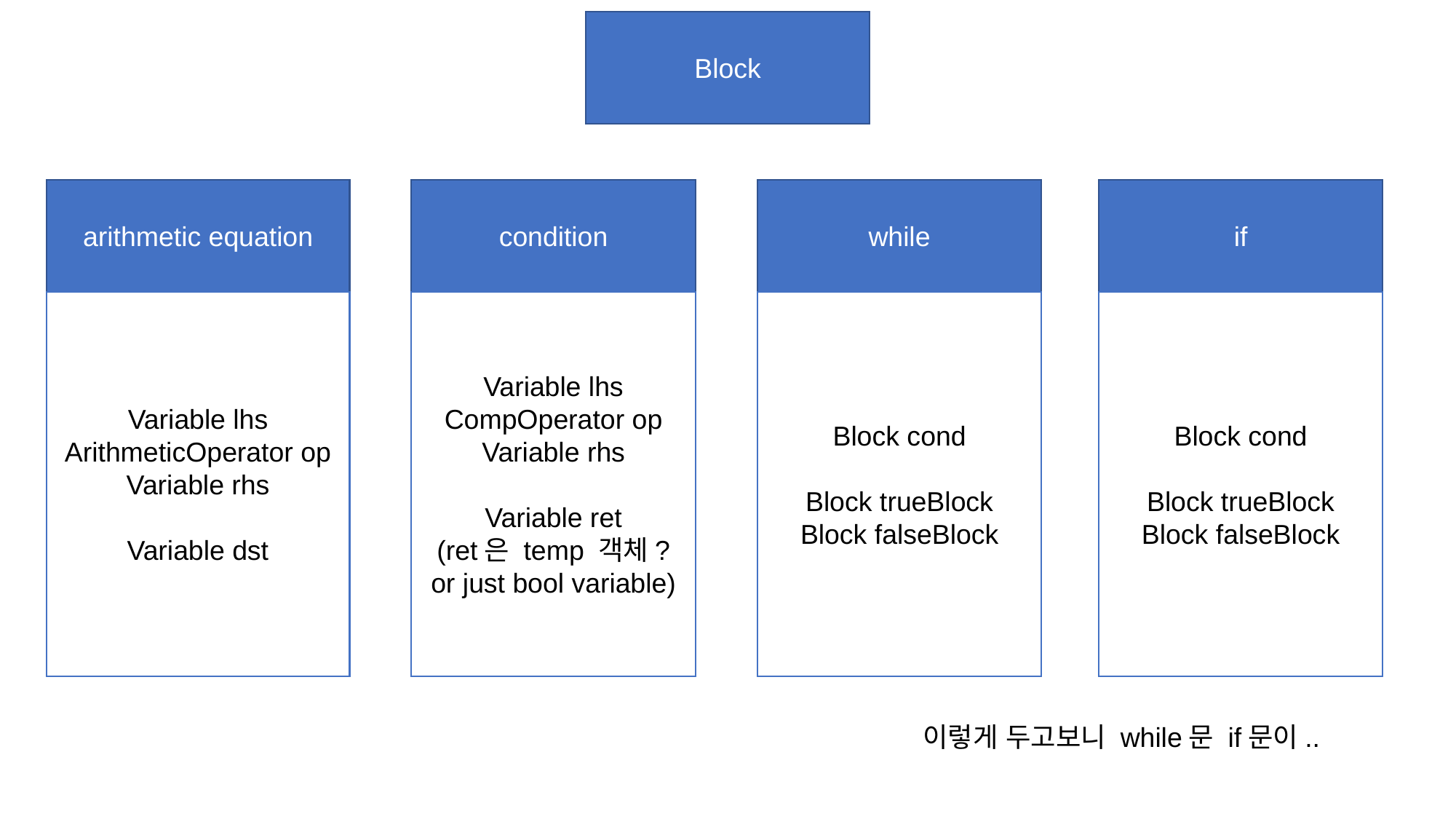

Block
condition
arithmetic equation
while
if
Variable lhs
CompOperator op
Variable rhs

Variable ret
(ret은 temp 객체? or just bool variable)
Block cond

Block trueBlock
Block falseBlock
Variable lhs
ArithmeticOperator op
Variable rhs

Variable dst
Block cond

Block trueBlock
Block falseBlock
이렇게 두고보니 while문 if문이..